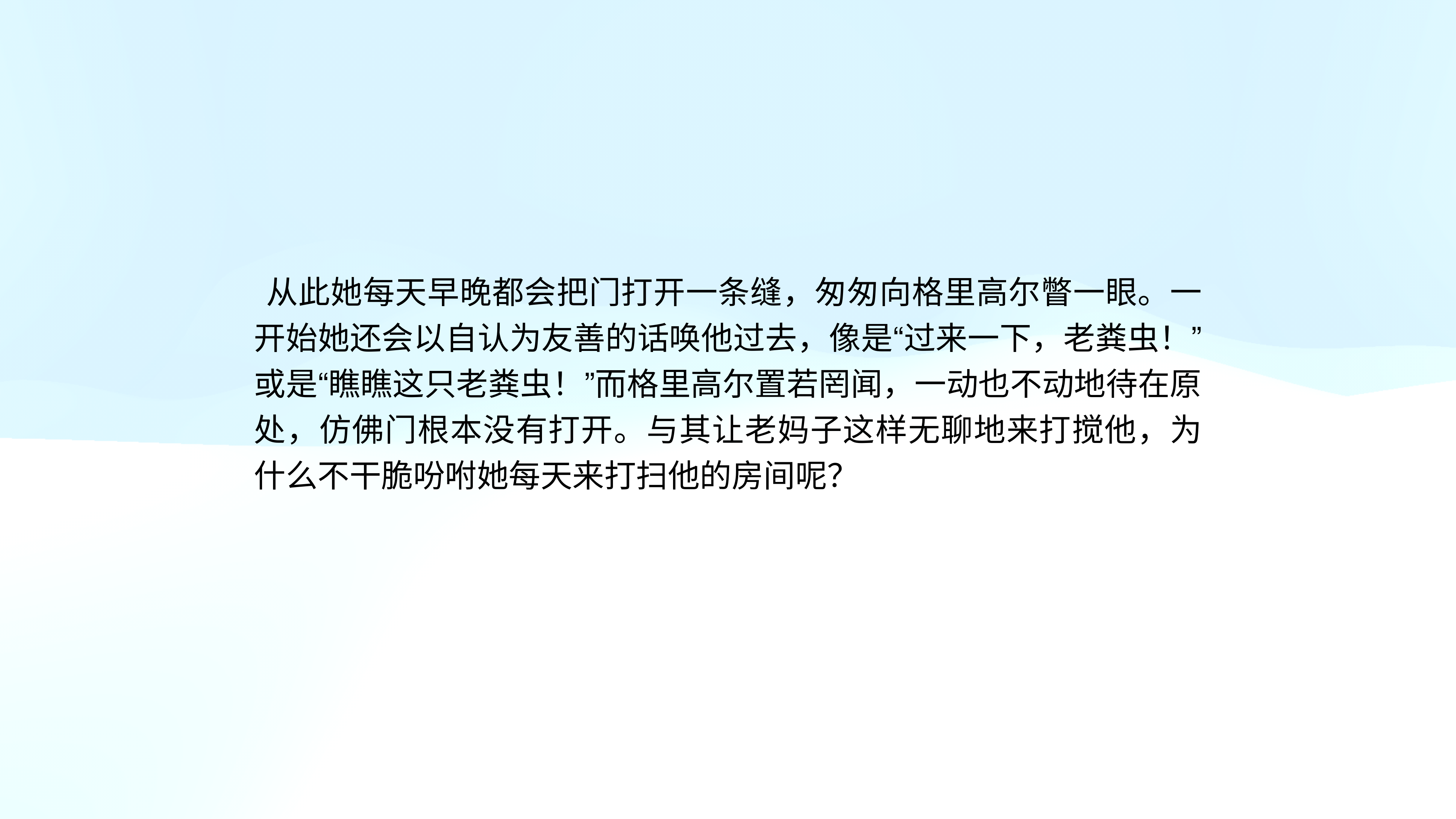

从此她每天早晚都会把门打开一条缝，匆匆向格里高尔瞥一眼。一开始她还会以自认为友善的话唤他过去，像是“过来一下，老粪虫！”或是“瞧瞧这只老粪虫！”而格里高尔置若罔闻，一动也不动地待在原处，仿佛门根本没有打开。与其让老妈子这样无聊地来打搅他，为什么不干脆吩咐她每天来打扫他的房间呢？